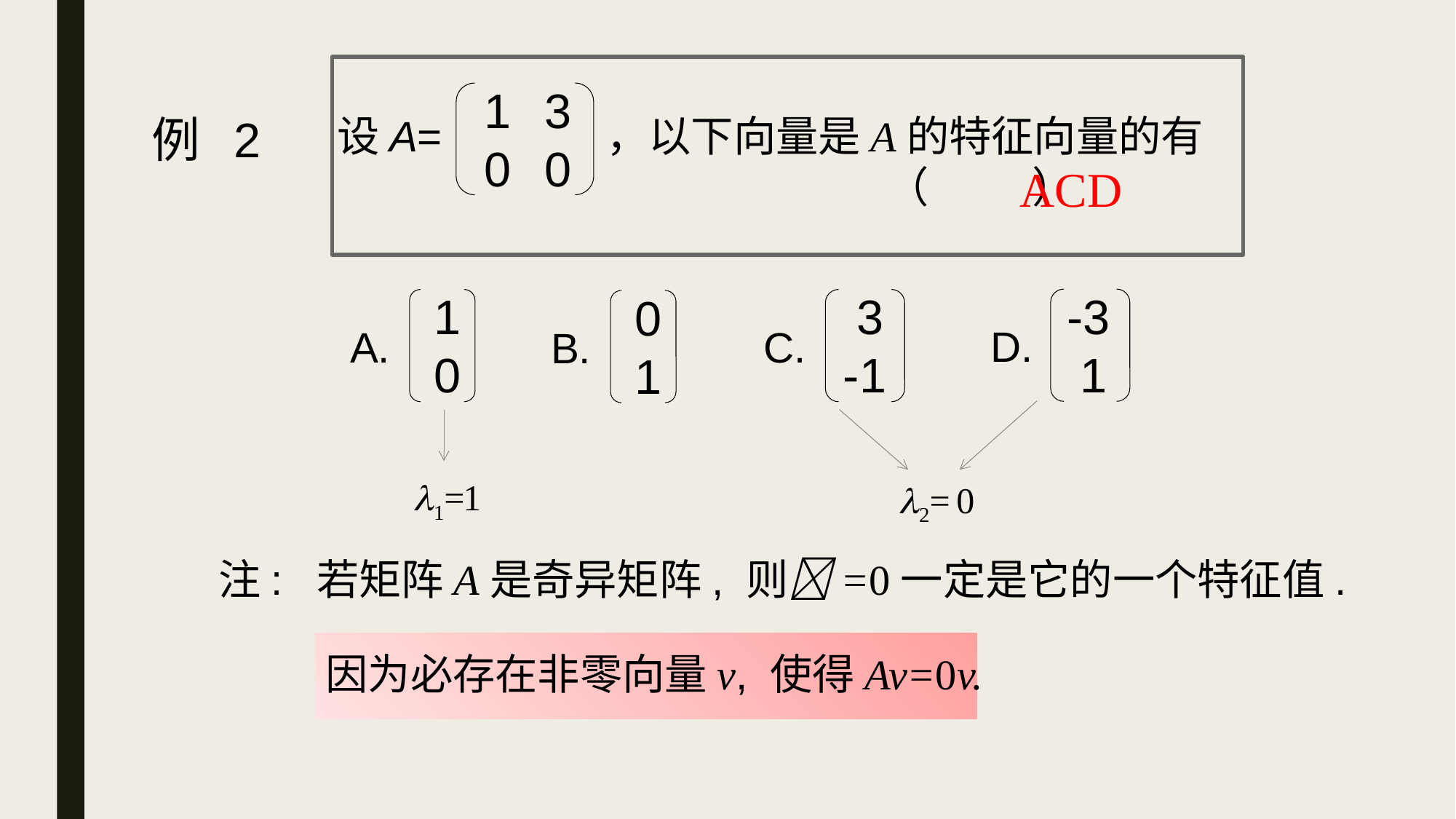

10
30

例  2
设A=             ，以下向量是A的特征向量的有
                                                         （           ）
  ACD
-3
 1
10
 3
-1
01

D.
A.
C.
B.
λ1=1
λ2= 0
注:  若矩阵A是奇异矩阵, 则λ=0一定是它的一个特征值.

因为必存在非零向量v, 使得Av=0v.